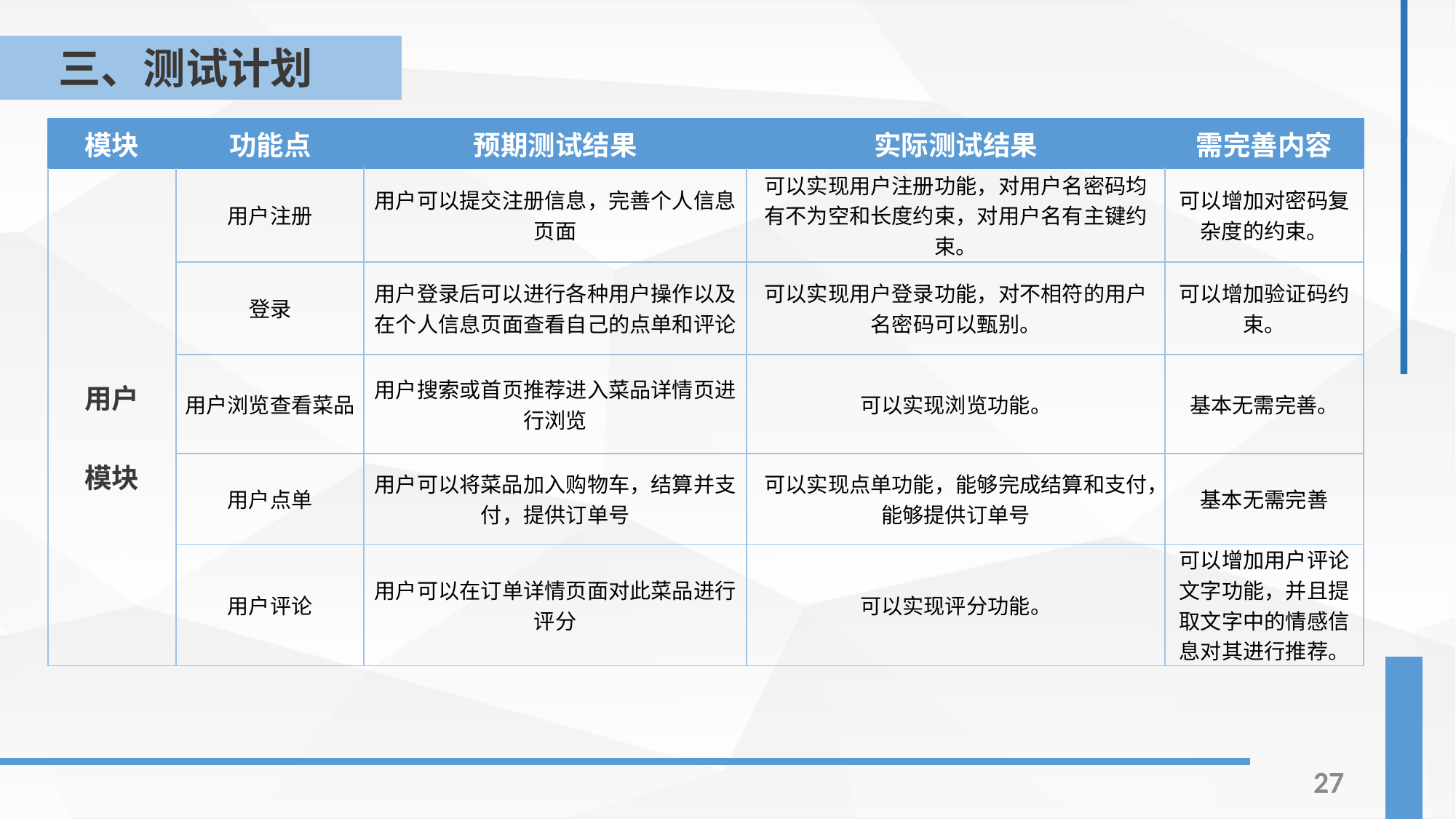

三、测试计划
| 模块 | 功能点 | 预期测试结果 | 实际测试结果 | 需完善内容 |
| --- | --- | --- | --- | --- |
| 用户 模块 | 用户注册 | 用户可以提交注册信息，完善个人信息页面 | 可以实现用户注册功能，对用户名密码均有不为空和长度约束，对用户名有主键约束。 | 可以增加对密码复杂度的约束。 |
|  | 登录 | 用户登录后可以进行各种用户操作以及在个人信息页面查看自己的点单和评论 | 可以实现用户登录功能，对不相符的用户名密码可以甄别。 | 可以增加验证码约束。 |
|  | 用户浏览查看菜品 | 用户搜索或首页推荐进入菜品详情页进行浏览 | 可以实现浏览功能。 | 基本无需完善。 |
|  | 用户点单 | 用户可以将菜品加入购物车，结算并支付，提供订单号 | 可以实现点单功能，能够完成结算和支付，能够提供订单号 | 基本无需完善 |
|  | 用户评论 | 用户可以在订单详情页面对此菜品进行评分 | 可以实现评分功能。 | 可以增加用户评论文字功能，并且提取文字中的情感信息对其进行推荐。 |

27